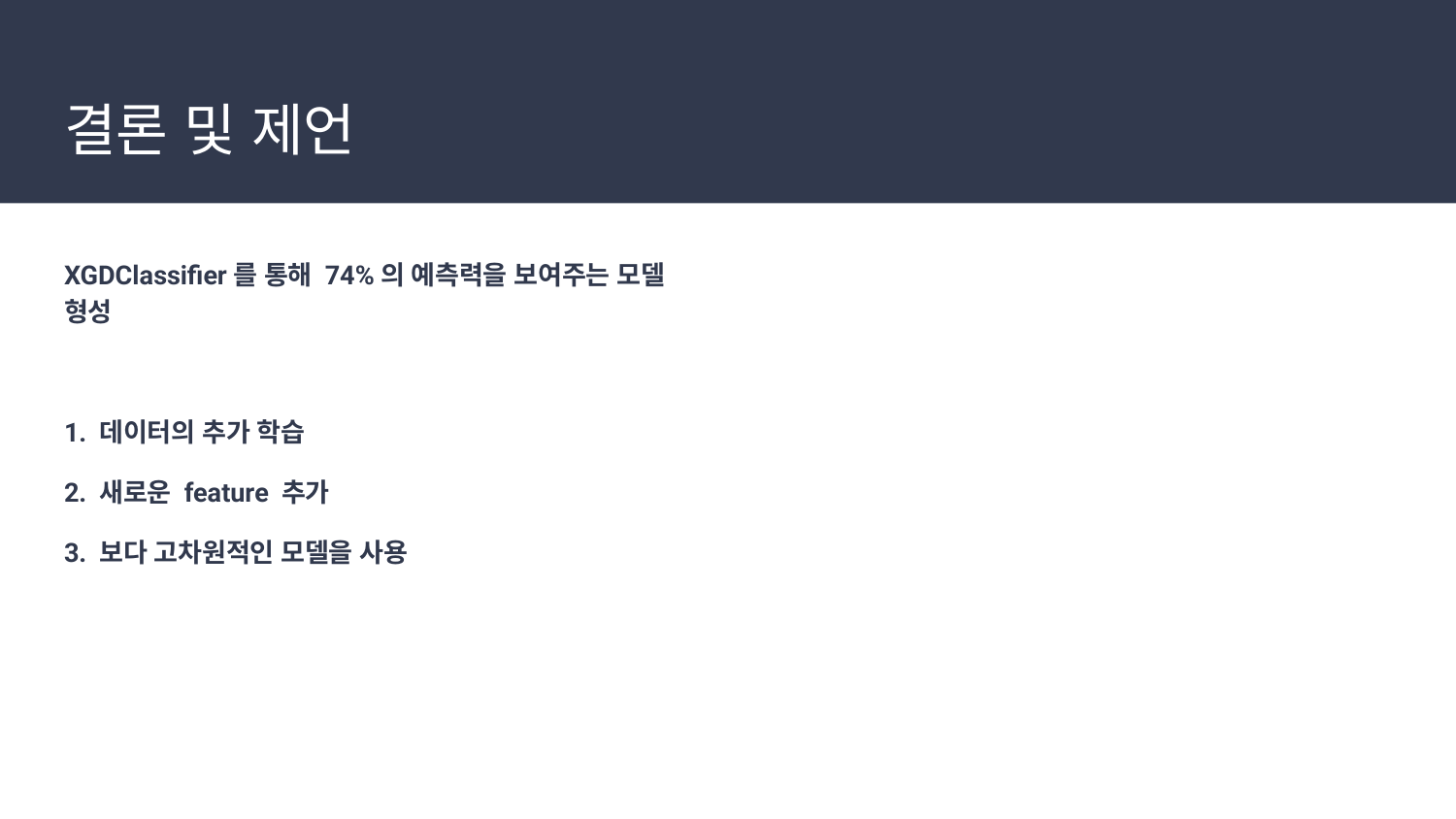

# 결론 및 제언
XGDClassifier를 통해 74%의 예측력을 보여주는 모델 형성

1. 데이터의 추가 학습
2. 새로운 feature 추가
3. 보다 고차원적인 모델을 사용